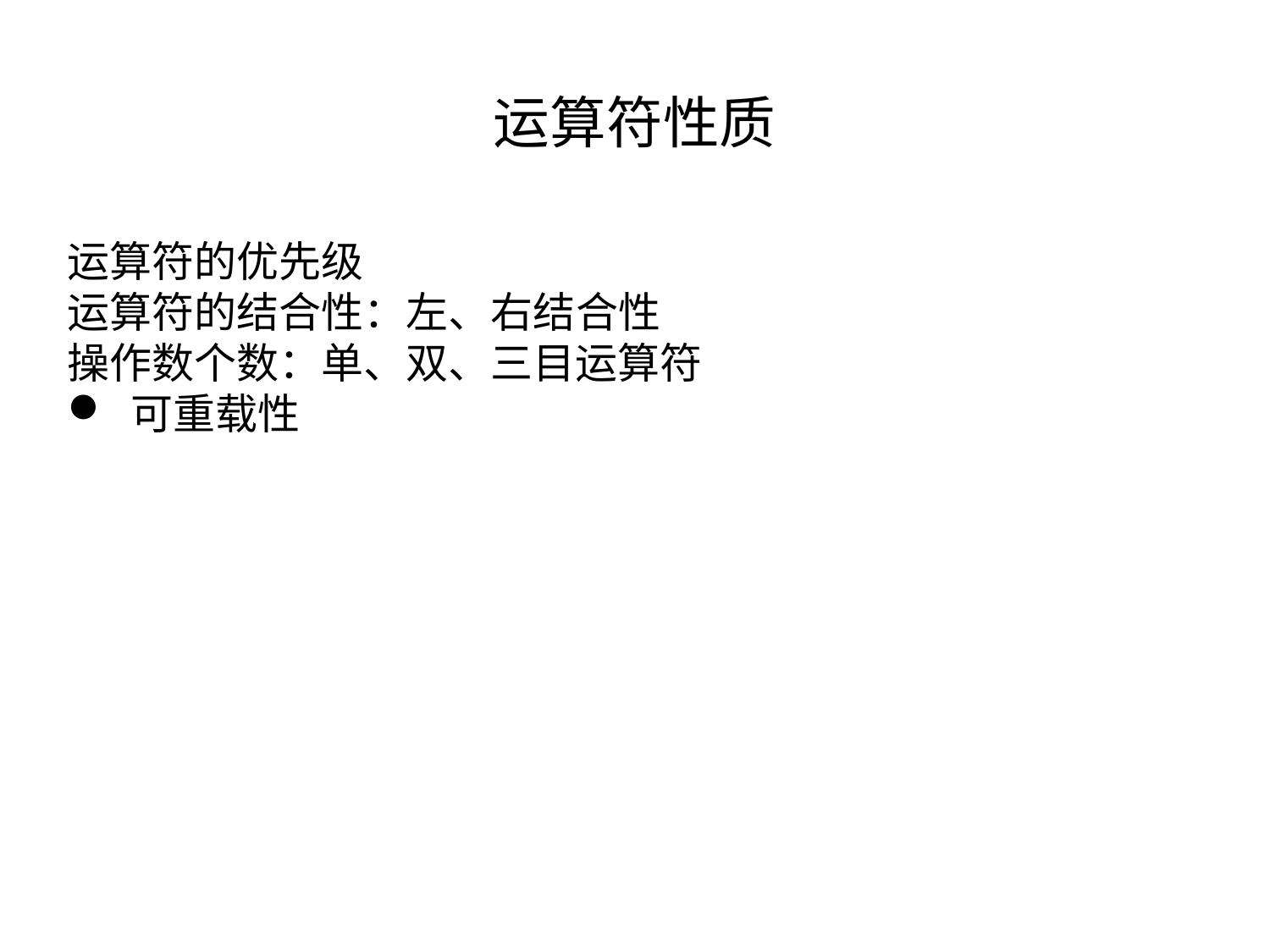

运算符性质
运算符的优先级
运算符的结合性：左、右结合性
操作数个数：单、双、三目运算符
可重载性